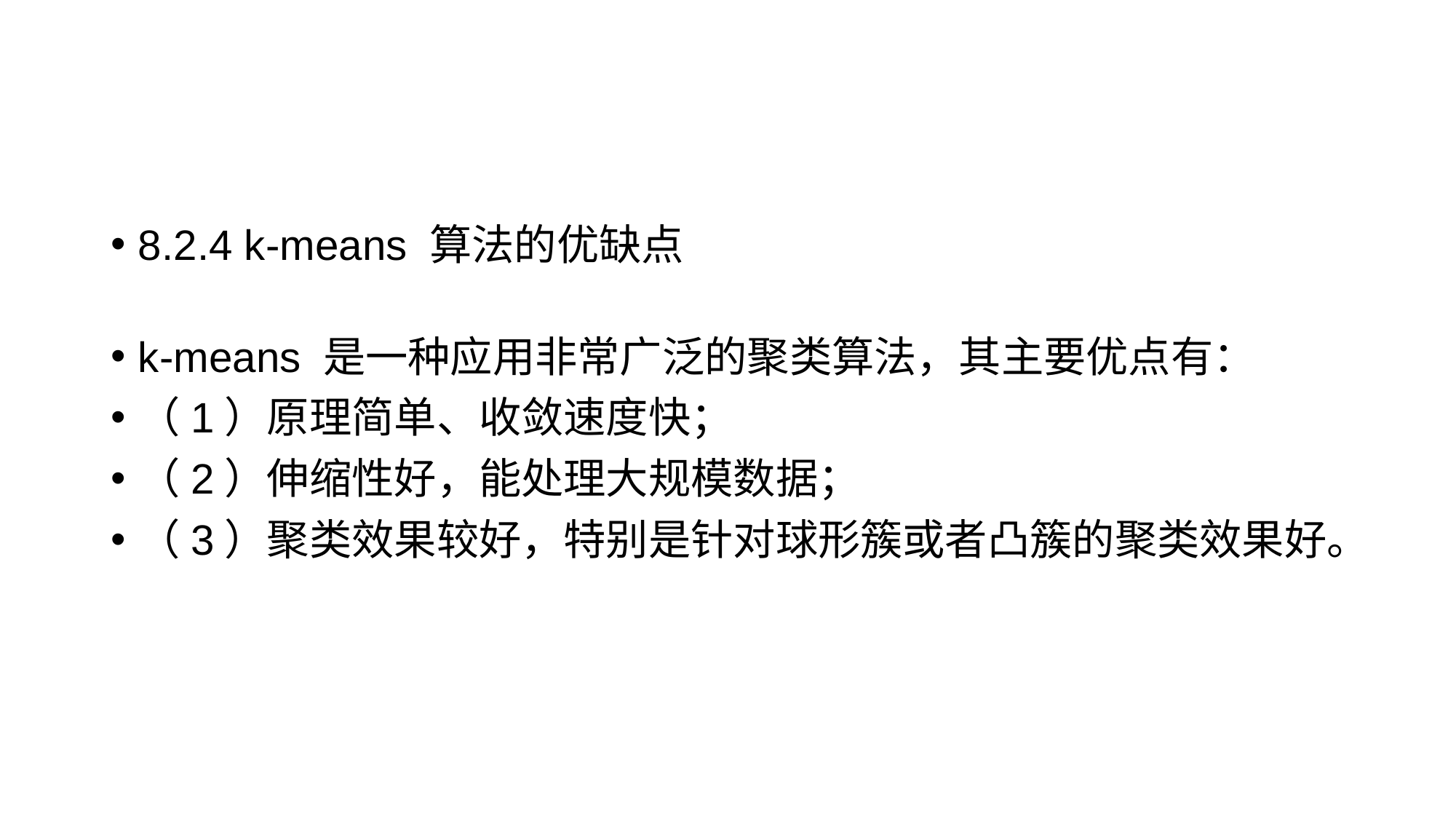

#
8.2.4 k-means 算法的优缺点
k-means 是一种应用非常广泛的聚类算法，其主要优点有：
（1）原理简单、收敛速度快；
（2）伸缩性好，能处理大规模数据；
（3）聚类效果较好，特别是针对球形簇或者凸簇的聚类效果好。